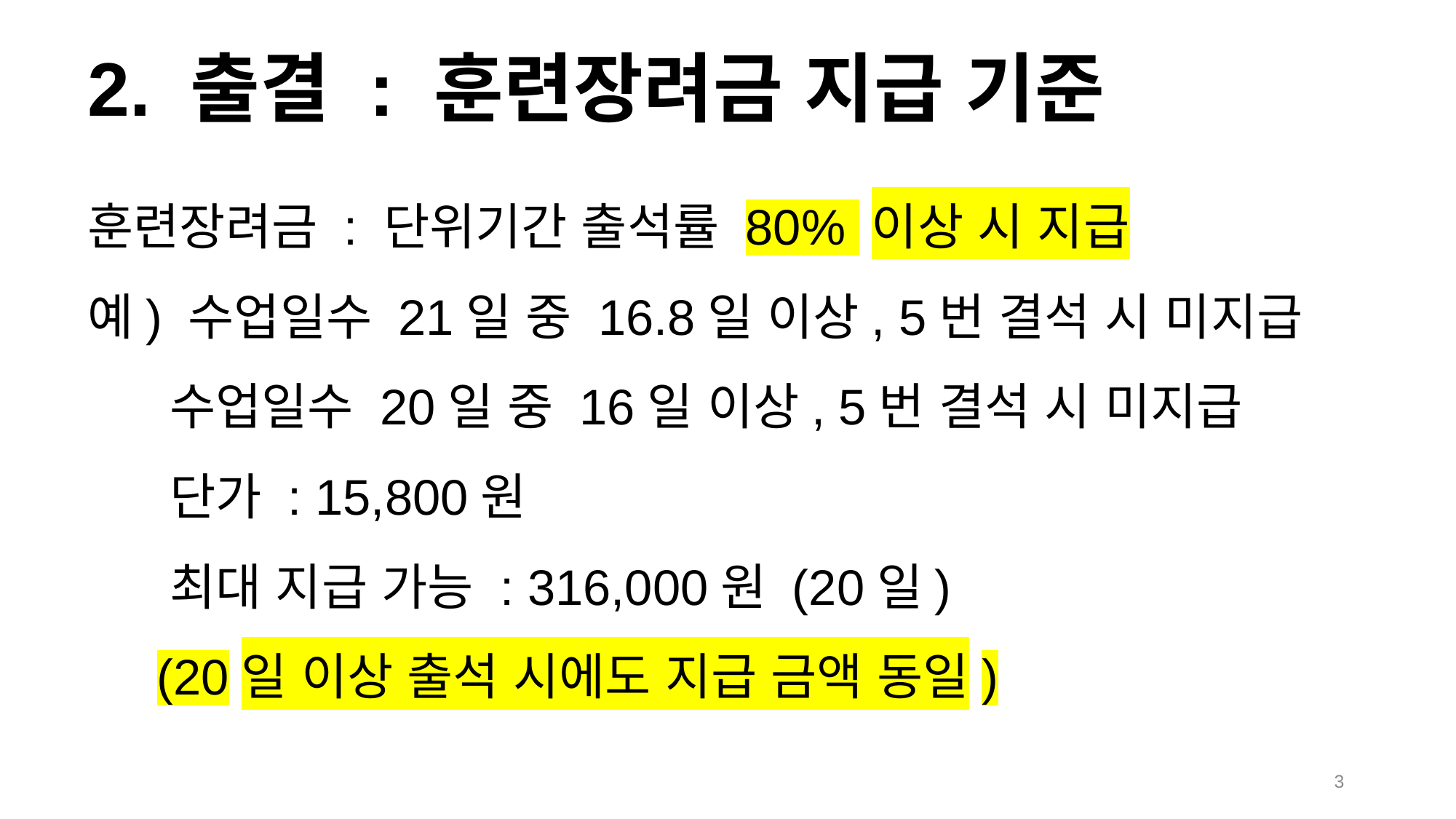

2. 출결 : 훈련장려금 지급 기준
훈련장려금 : 단위기간 출석률 80% 이상 시 지급
예) 수업일수 21일 중 16.8일 이상, 5번 결석 시 미지급
     수업일수 20일 중 16일 이상, 5번 결석 시 미지급
     단가 : 15,800원
     최대 지급 가능 : 316,000원 (20일)
     (20일 이상 출석 시에도 지급 금액 동일)

3